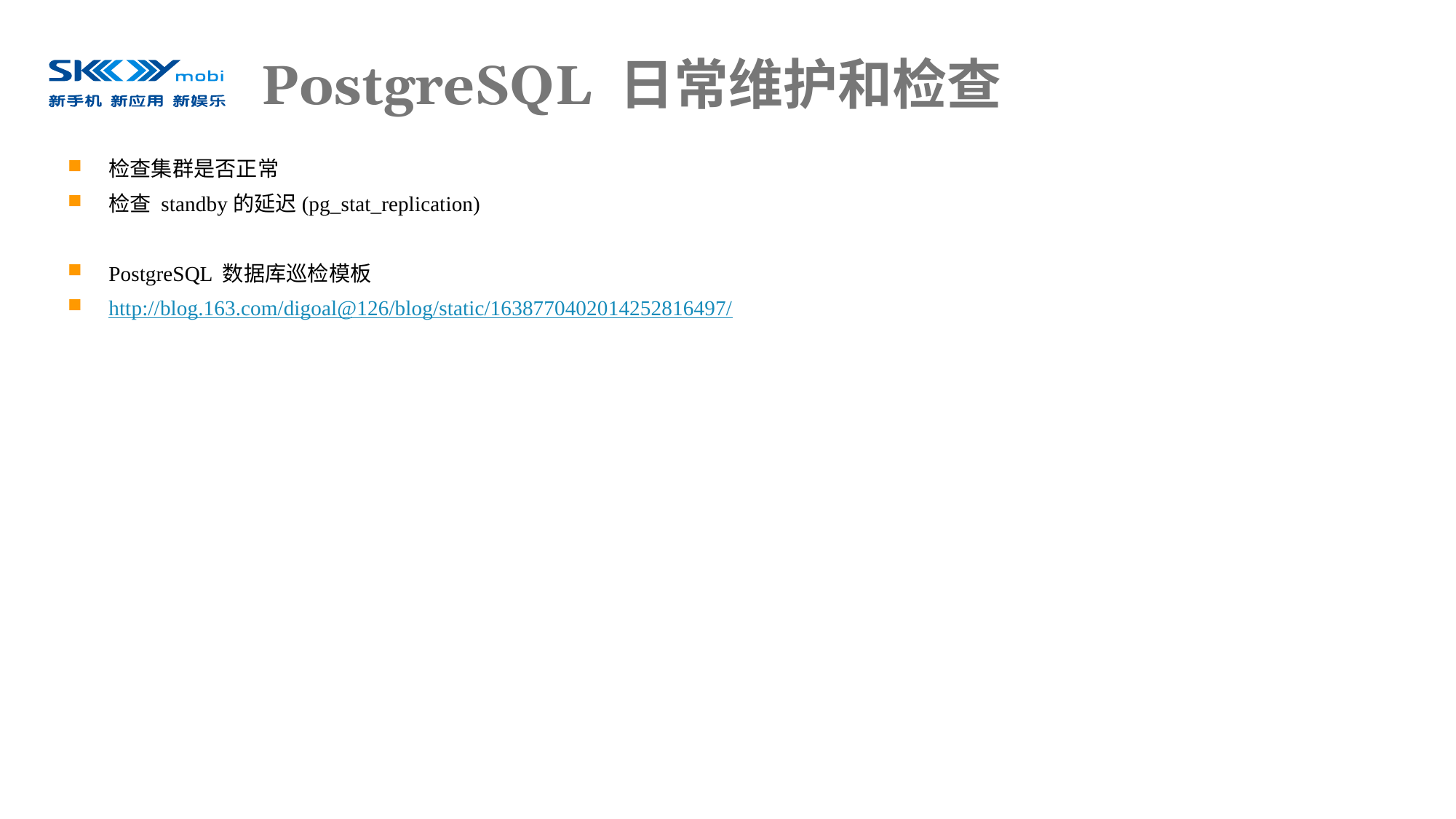

# PostgreSQL 日常维护和检查
检查集群是否正常
检查 standby的延迟(pg_stat_replication)

PostgreSQL 数据库巡检模板
http://blog.163.com/digoal@126/blog/static/1638770402014252816497/